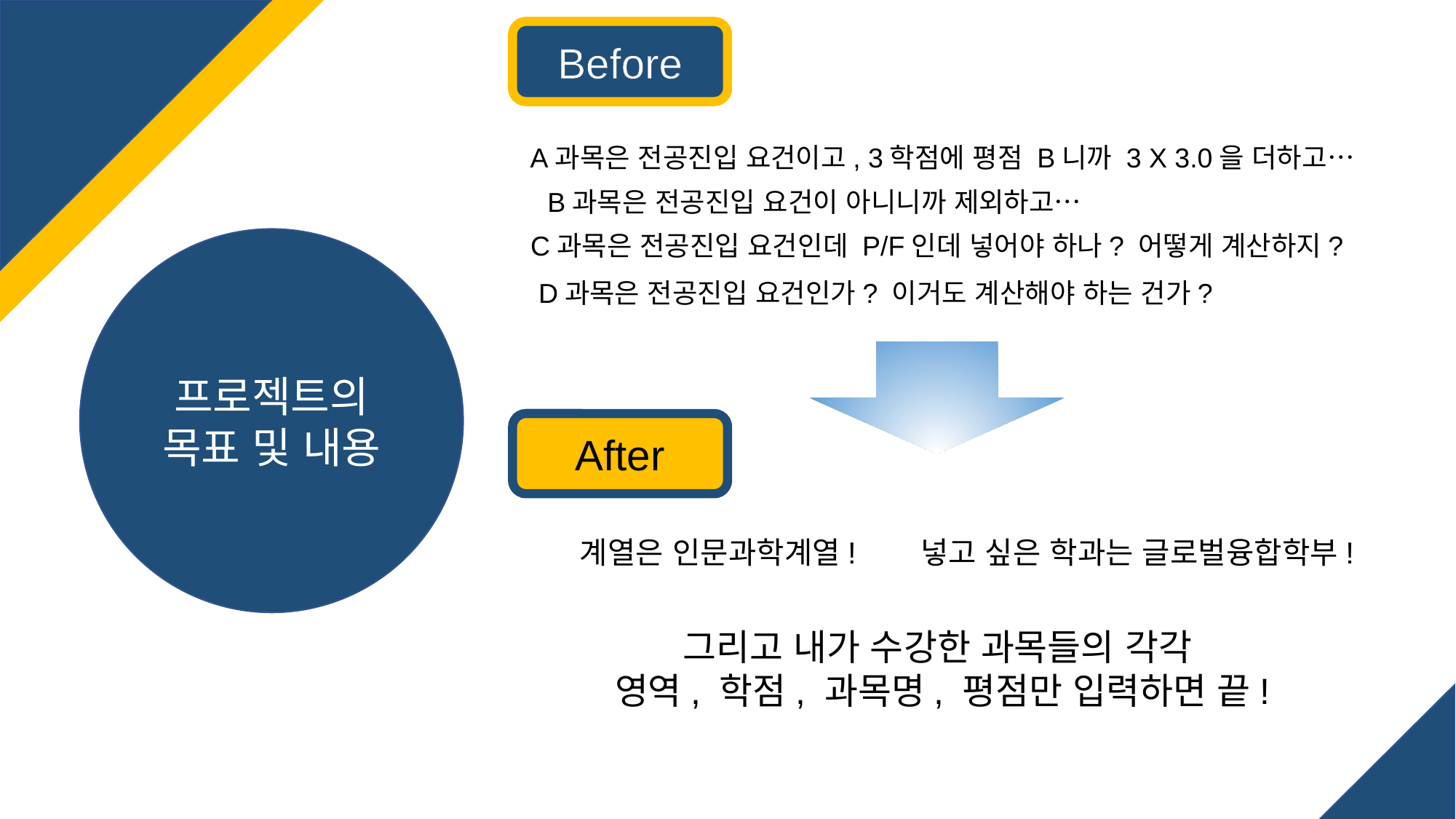

Before
A과목은 전공진입 요건이고, 3학점에 평점 B니까 3 X 3.0을 더하고…
B과목은 전공진입 요건이 아니니까 제외하고…
C과목은 전공진입 요건인데 P/F인데 넣어야 하나? 어떻게 계산하지?
프로젝트의 목표 및 내용
D과목은 전공진입 요건인가? 이거도 계산해야 하는 건가?

After
계열은 인문과학계열!
넣고 싶은 학과는 글로벌융합학부!
그리고 내가 수강한 과목들의 각각
영역, 학점, 과목명, 평점만 입력하면 끝!